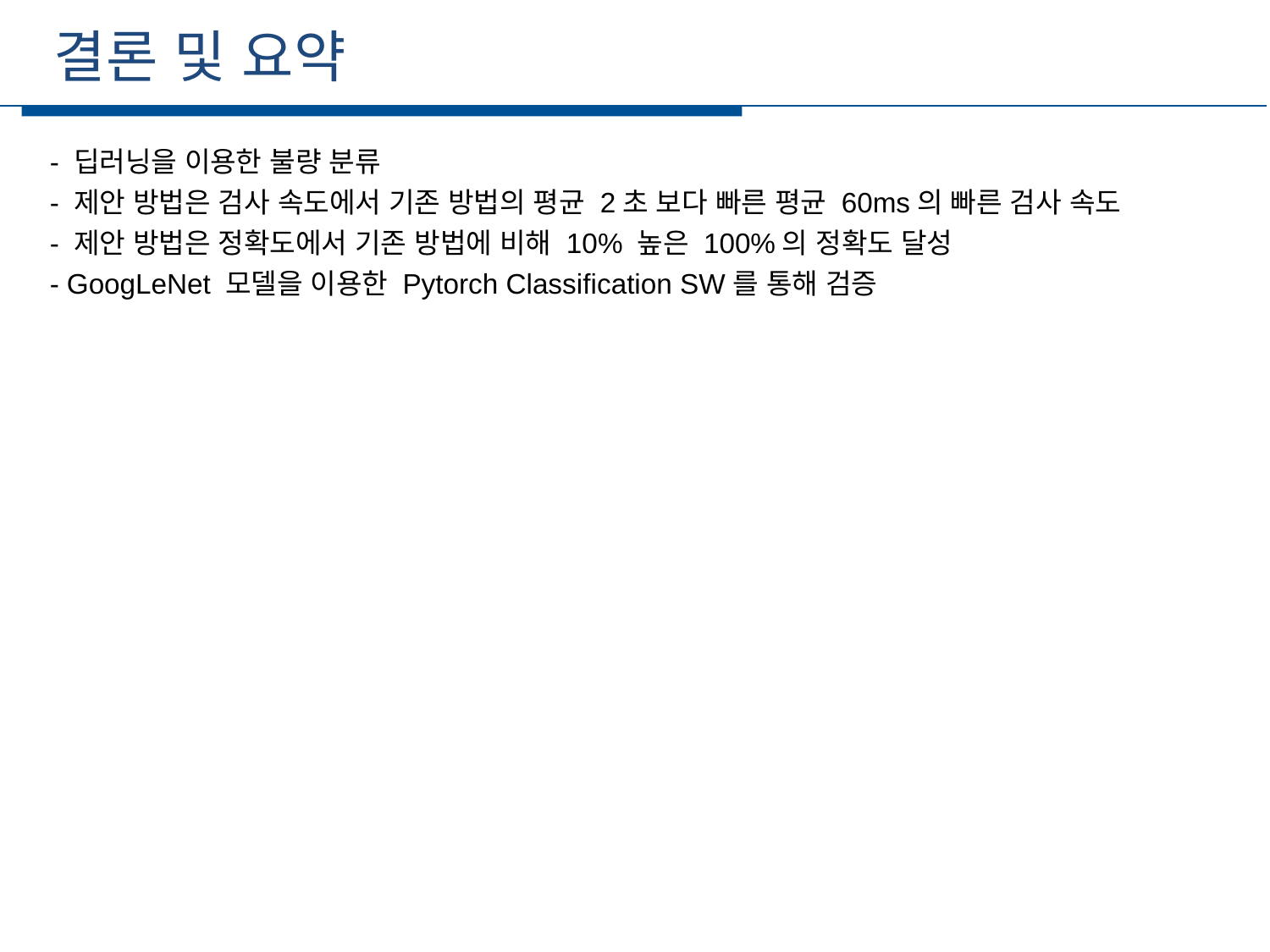

결론 및 요약
세부일정

  - 딥러닝을 이용한 불량 분류
  - 제안 방법은 검사 속도에서 기존 방법의 평균 2초 보다 빠른 평균 60ms의 빠른 검사 속도
  - 제안 방법은 정확도에서 기존 방법에 비해 10% 높은 100%의 정확도 달성
  - GoogLeNet 모델을 이용한 Pytorch Classification SW를 통해 검증